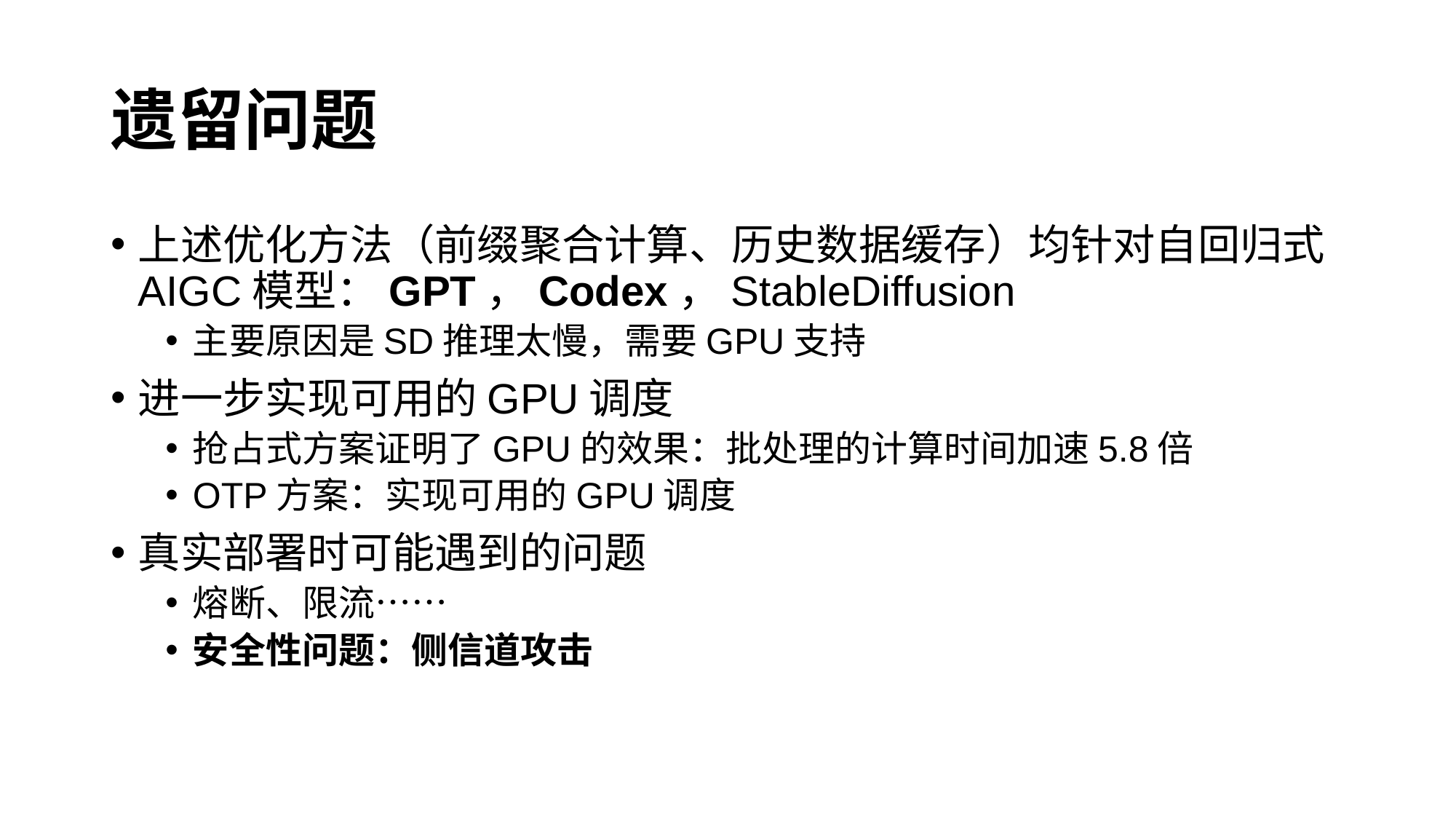

# 遗留问题
上述优化方法（前缀聚合计算、历史数据缓存）均针对自回归式AIGC模型：GPT，Codex，StableDiffusion
主要原因是SD推理太慢，需要GPU支持
进一步实现可用的GPU调度
抢占式方案证明了GPU的效果：批处理的计算时间加速5.8倍
OTP方案：实现可用的GPU调度
真实部署时可能遇到的问题
熔断、限流……
安全性问题：侧信道攻击